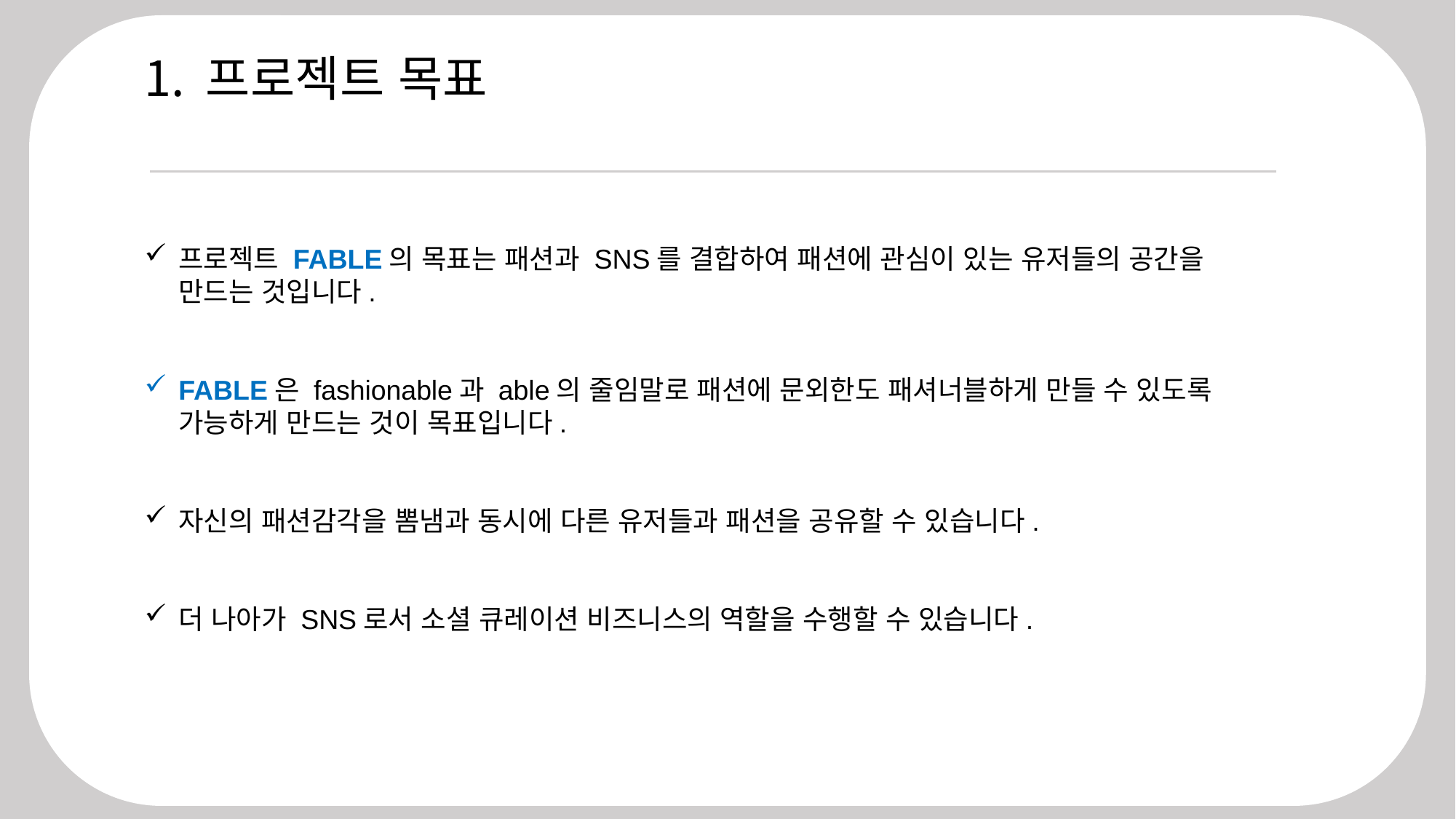

프로젝트 목표

프로젝트 FABLE의 목표는 패션과 SNS를 결합하여 패션에 관심이 있는 유저들의 공간을 만드는 것입니다.

FABLE은 fashionable과 able의 줄임말로 패션에 문외한도 패셔너블하게 만들 수 있도록 가능하게 만드는 것이 목표입니다.

자신의 패션감각을 뽐냄과 동시에 다른 유저들과 패션을 공유할 수 있습니다.

더 나아가 SNS로서 소셜 큐레이션 비즈니스의 역할을 수행할 수 있습니다.